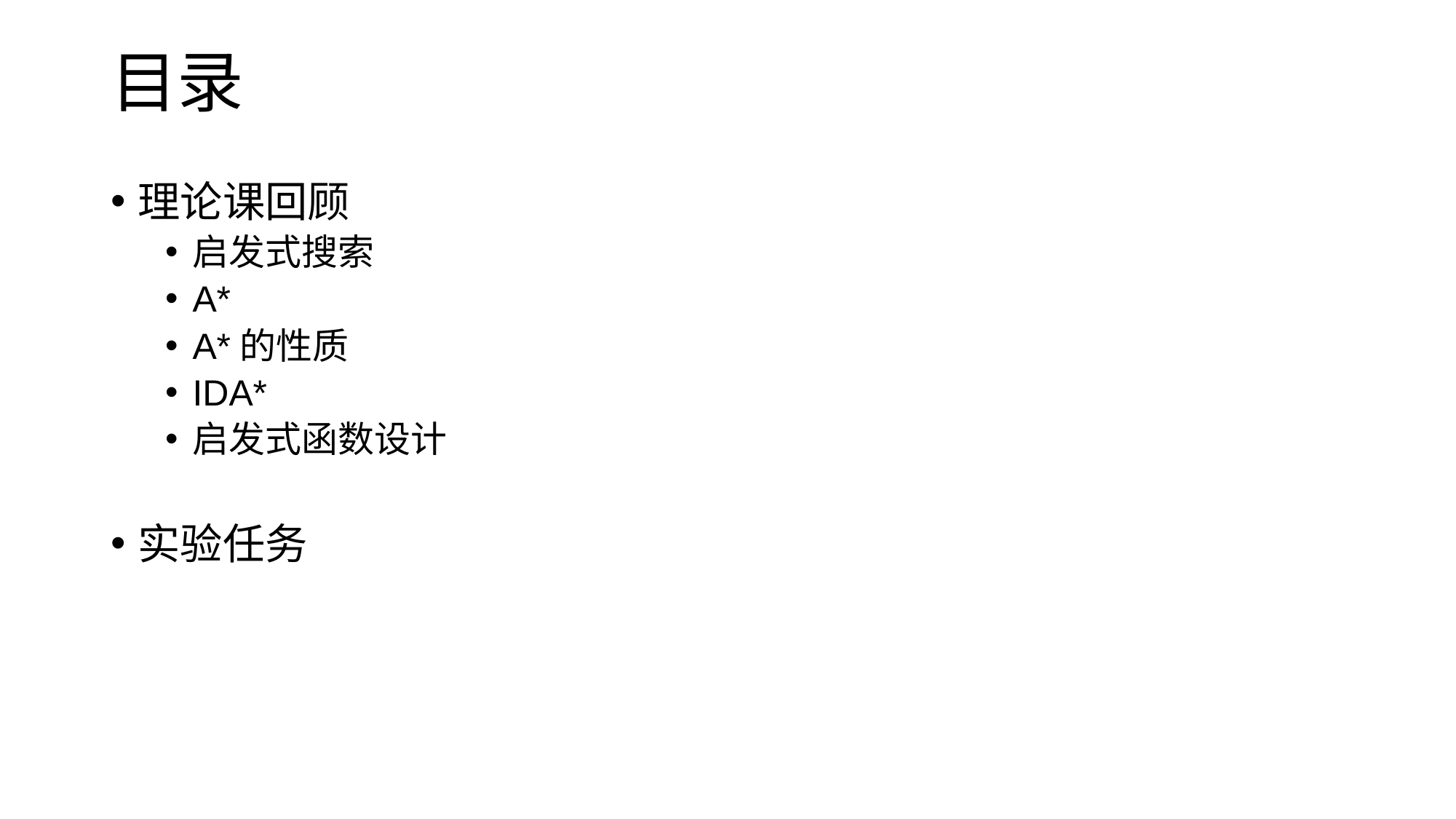

目录
理论课回顾
启发式搜索
A*
A*的性质
IDA*
启发式函数设计

实验任务